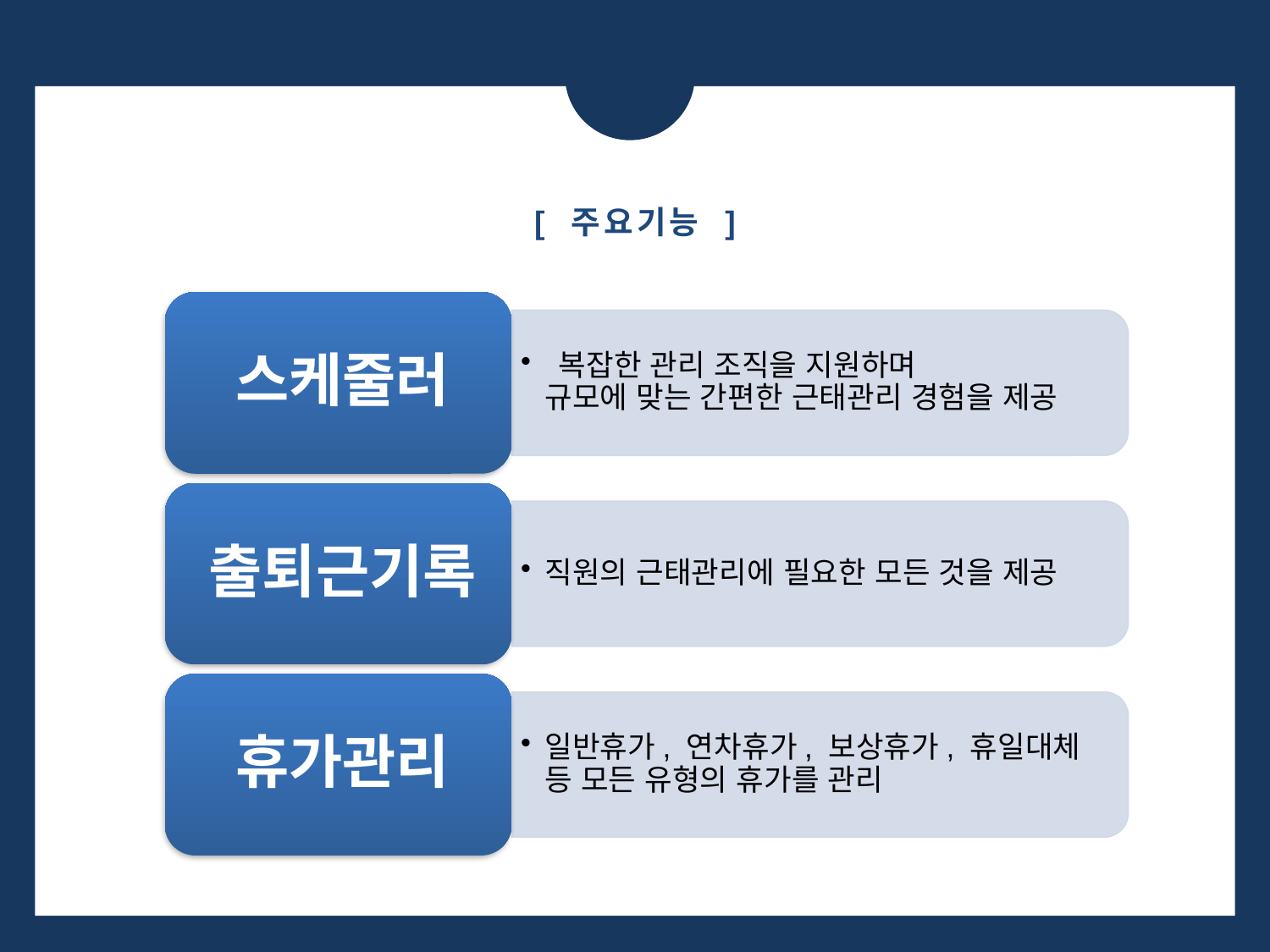

[   주 요 기 능   ]
 복잡한 관리 조직을 지원하며
규모에 맞는 간편한 근태관리 경험을 제공
스케줄러
직원의 근태관리에 필요한 모든 것을 제공
출퇴근기록
일반휴가, 연차휴가, 보상휴가, 휴일대체 등 모든 유형의 휴가를 관리
휴가관리